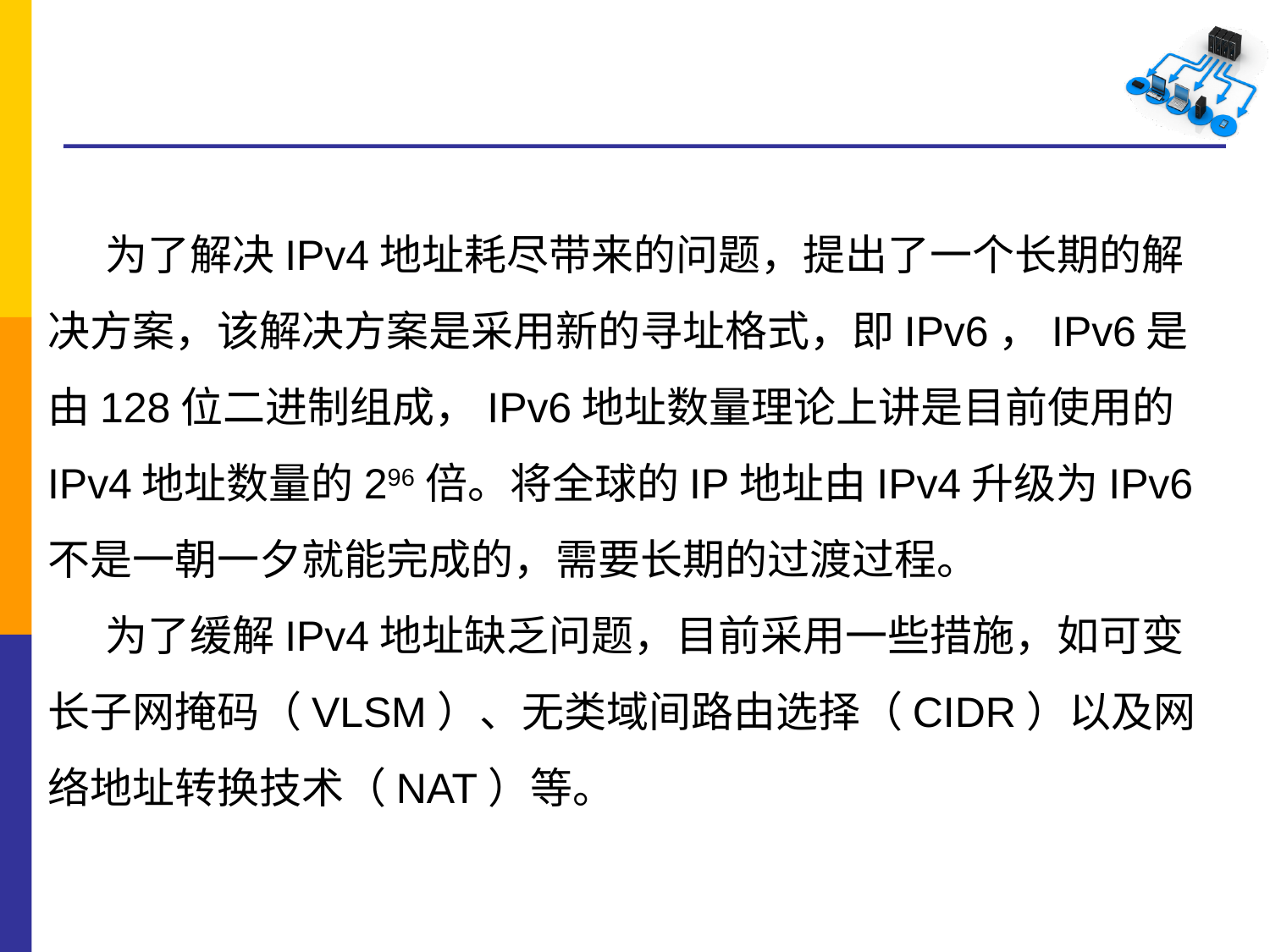

为了解决IPv4地址耗尽带来的问题，提出了一个长期的解决方案，该解决方案是采用新的寻址格式，即IPv6，IPv6是由128位二进制组成，IPv6地址数量理论上讲是目前使用的IPv4地址数量的296倍。将全球的IP地址由IPv4升级为IPv6不是一朝一夕就能完成的，需要长期的过渡过程。
     为了缓解IPv4地址缺乏问题，目前采用一些措施，如可变长子网掩码（VLSM）、无类域间路由选择（CIDR）以及网络地址转换技术（NAT）等。